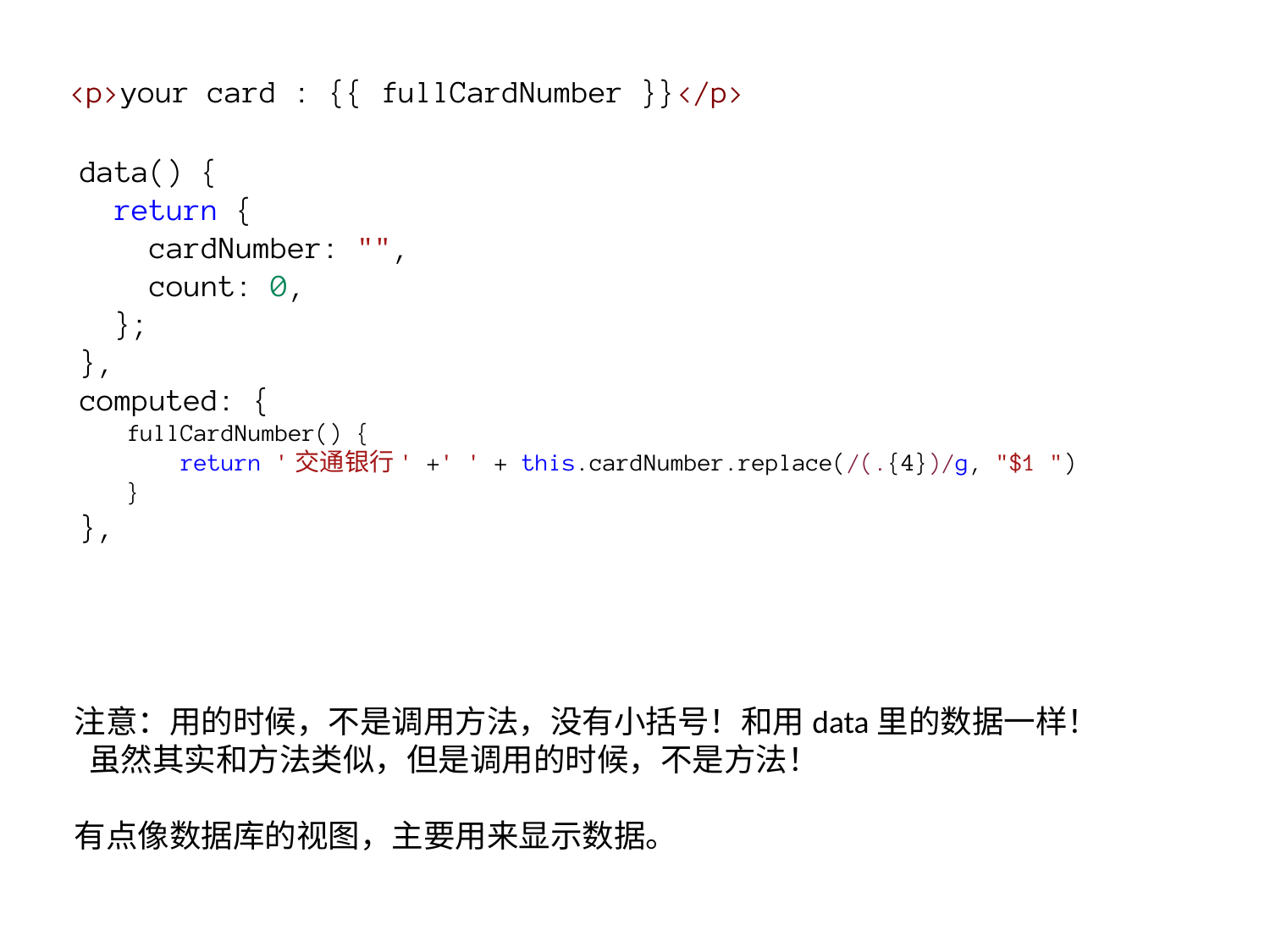

<p>your card : {{ fullCardNumber }}</p>
  data() {
    return {
      cardNumber: "",
      count: 0,
    };
  },
  computed: {
      fullCardNumber() {
          return '交通银行' +' ' + this.cardNumber.replace(/(.{4})/g, "$1 ")
      }
  },
注意：用的时候，不是调用方法，没有小括号！和用data里的数据一样！
 虽然其实和方法类似，但是调用的时候，不是方法！

有点像数据库的视图，主要用来显示数据。